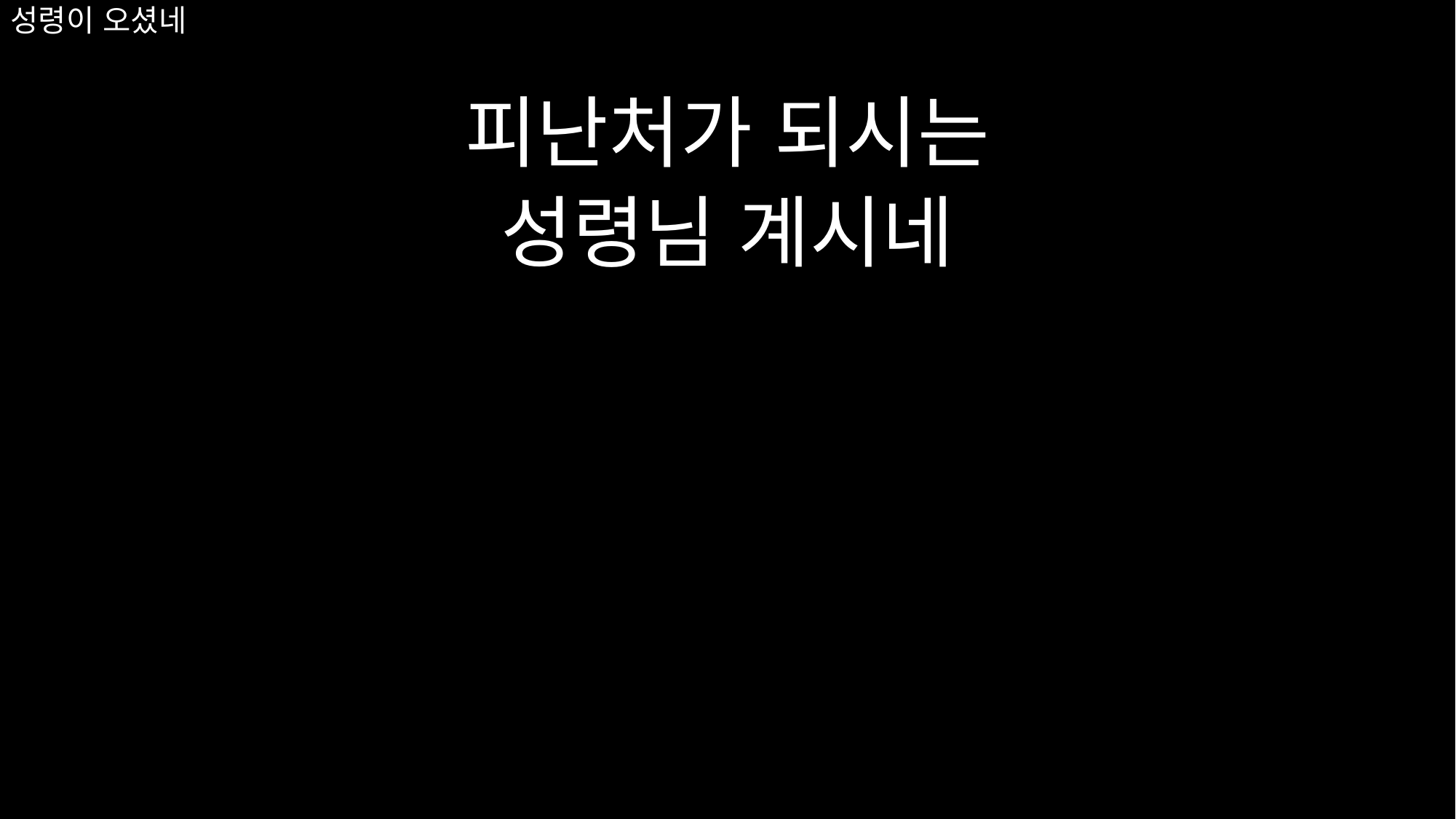

# 성령이 오셨네
피난처가 되시는
성령님 계시네